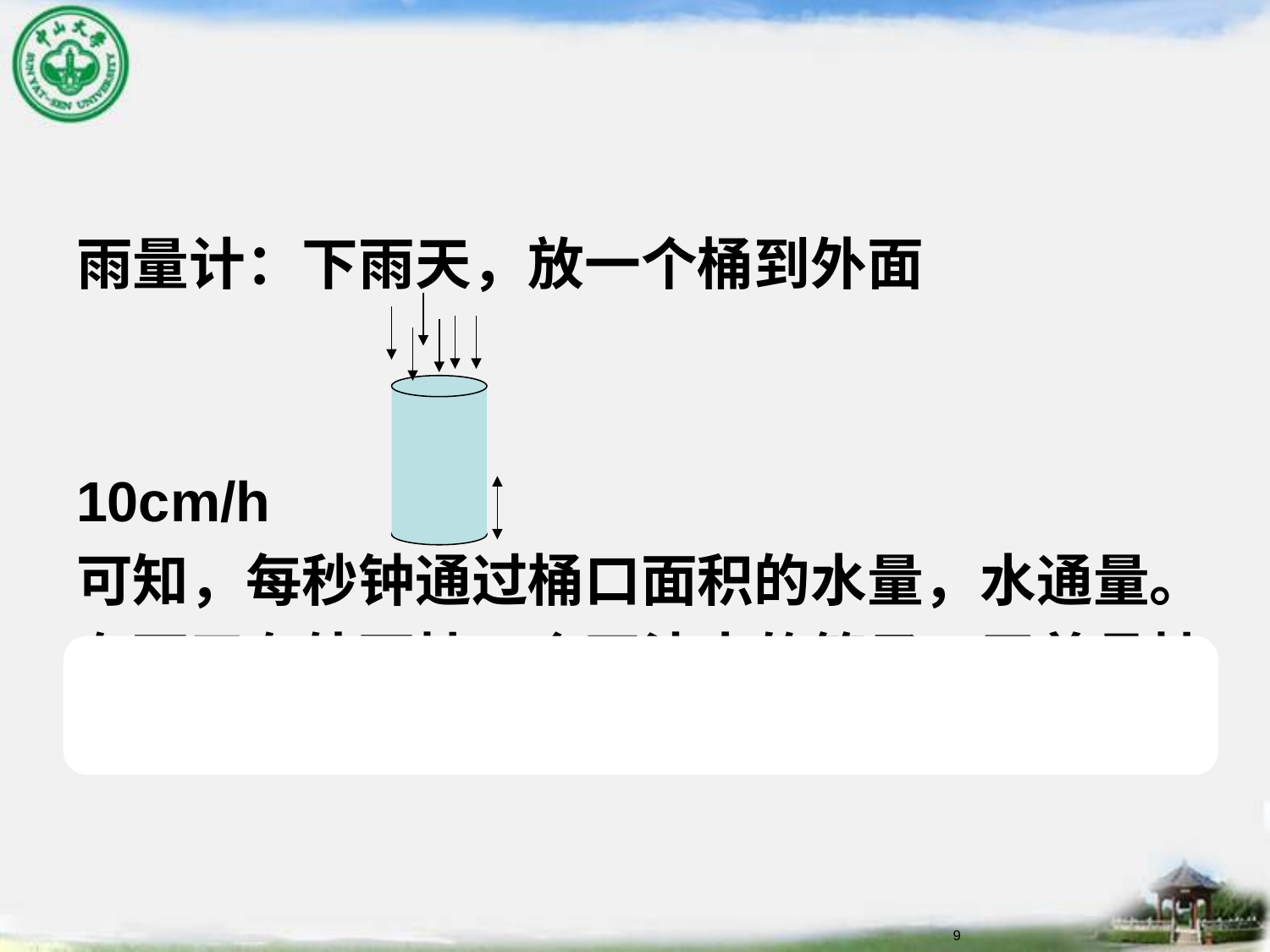

#
雨量计：下雨天，放一个桶到外面

10cm/h
可知，每秒钟通过桶口面积的水量，水通量。
在雨天在外面挂一个不沾水的笼子，平着悬挂一个筛子。

9